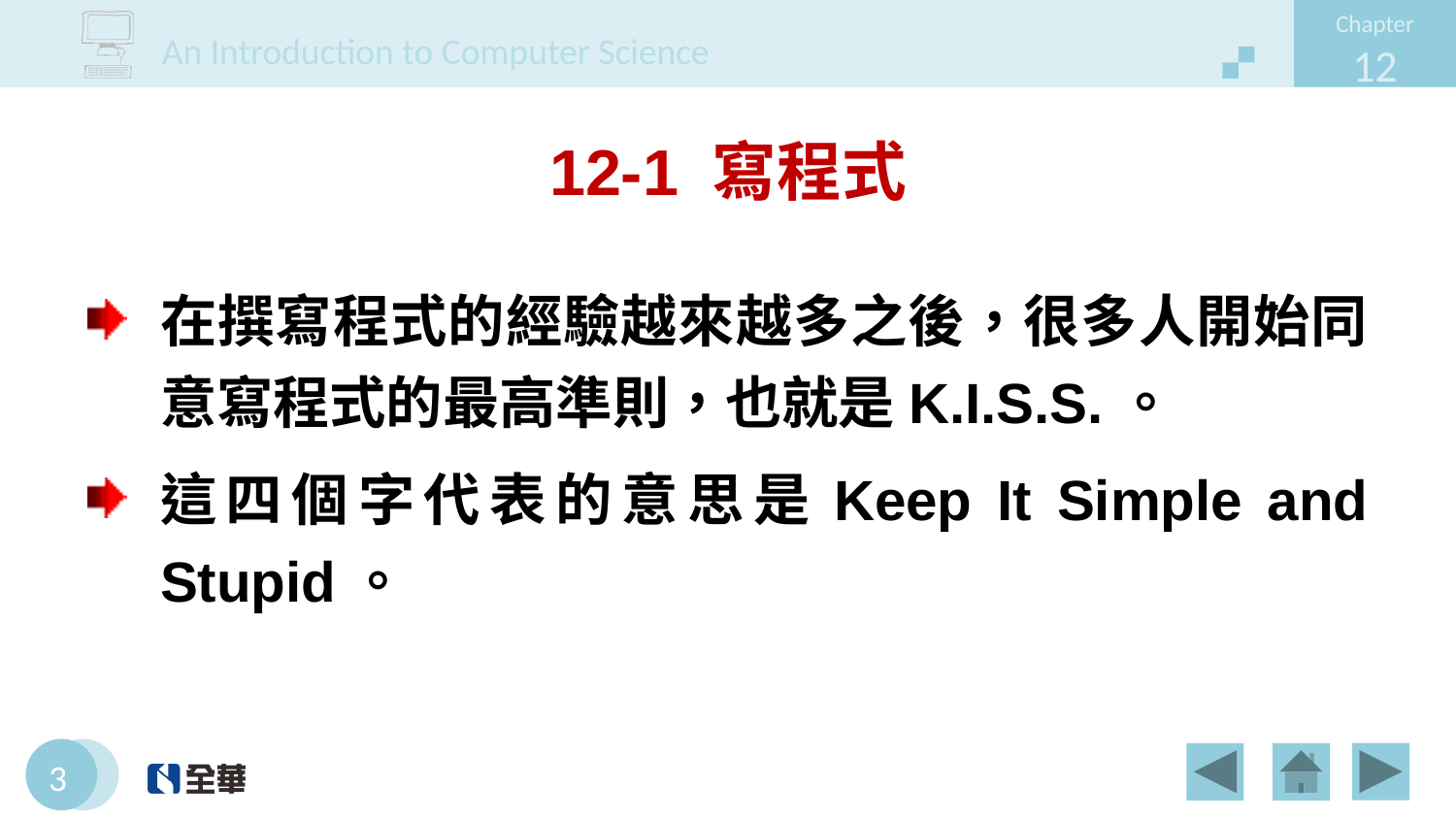

# 12-1 寫程式
在撰寫程式的經驗越來越多之後，很多人開始同意寫程式的最高準則，也就是K.I.S.S.。
這四個字代表的意思是Keep It Simple and Stupid。